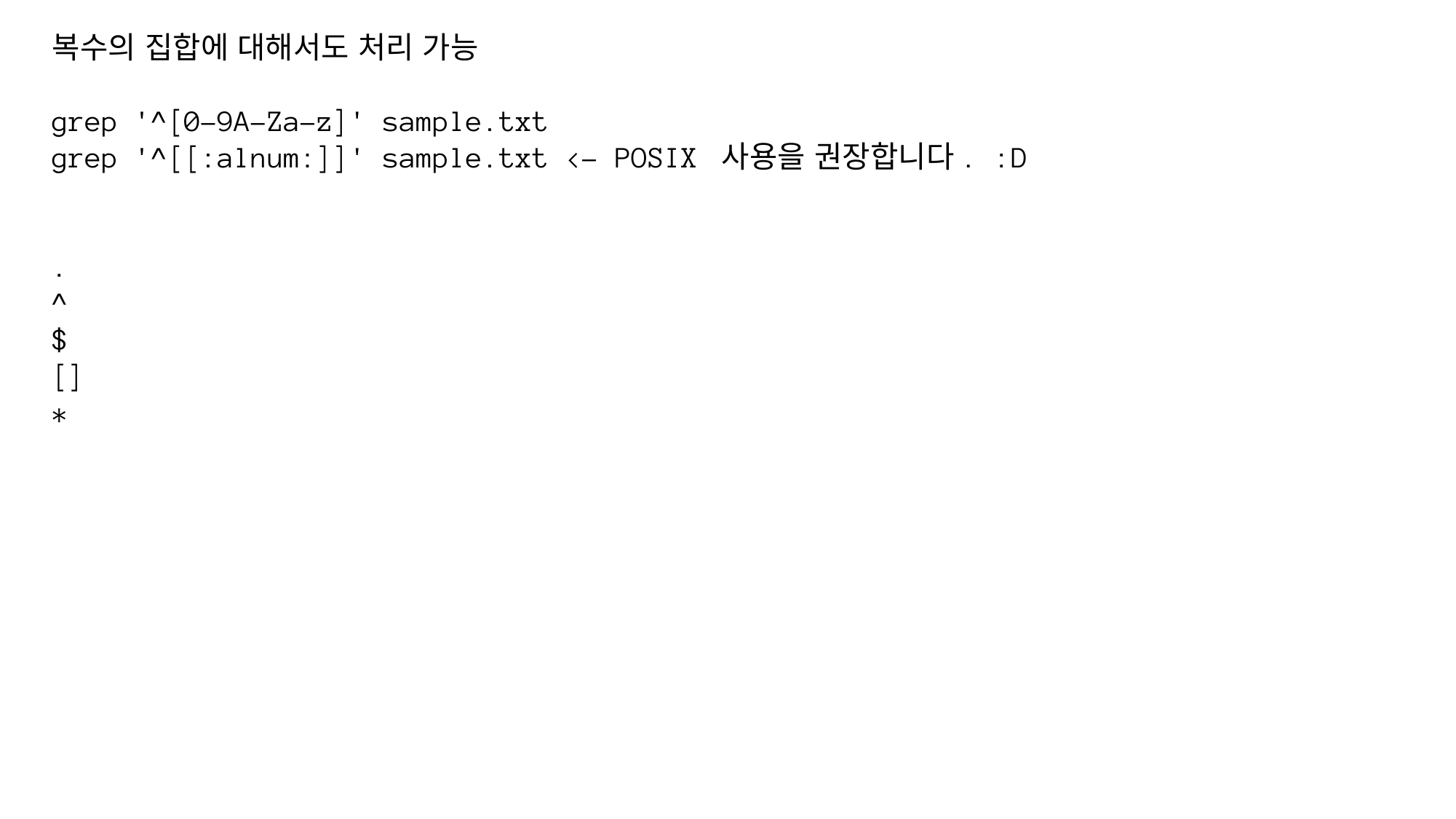

복수의 집합에 대해서도 처리 가능

grep '^[0-9A-Za-z]' sample.txt
grep '^[[:alnum:]]' sample.txt <- POSIX 사용을 권장합니다. :D

.
^
$
[]
*